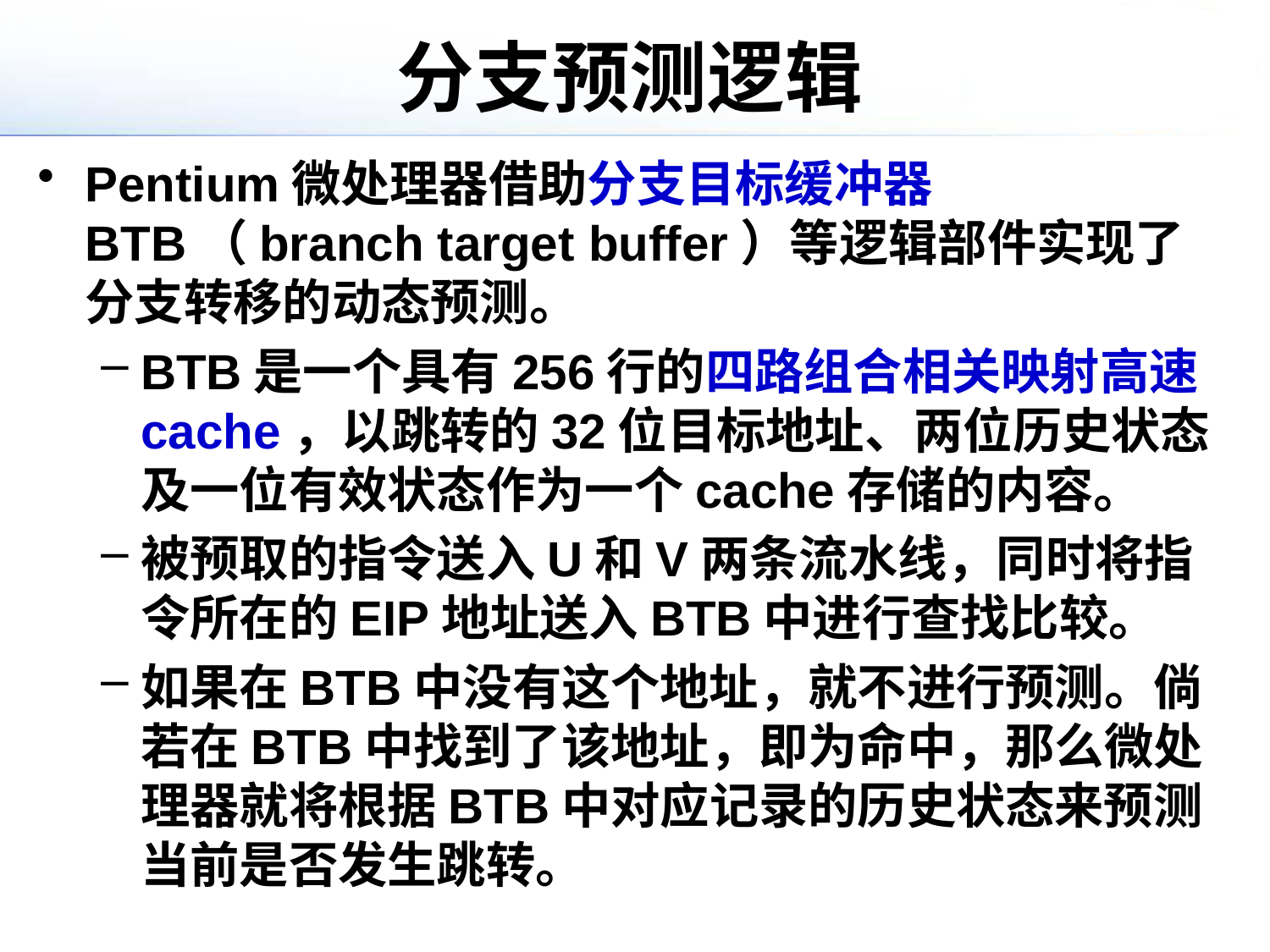

# 分支预测逻辑
Pentium微处理器借助分支目标缓冲器BTB（branch target buffer）等逻辑部件实现了分支转移的动态预测。
BTB是一个具有256行的四路组合相关映射高速cache，以跳转的32位目标地址、两位历史状态及一位有效状态作为一个cache存储的内容。
被预取的指令送入U和V两条流水线，同时将指令所在的EIP地址送入BTB中进行查找比较。
如果在BTB中没有这个地址，就不进行预测。倘若在BTB中找到了该地址，即为命中，那么微处理器就将根据BTB中对应记录的历史状态来预测当前是否发生跳转。